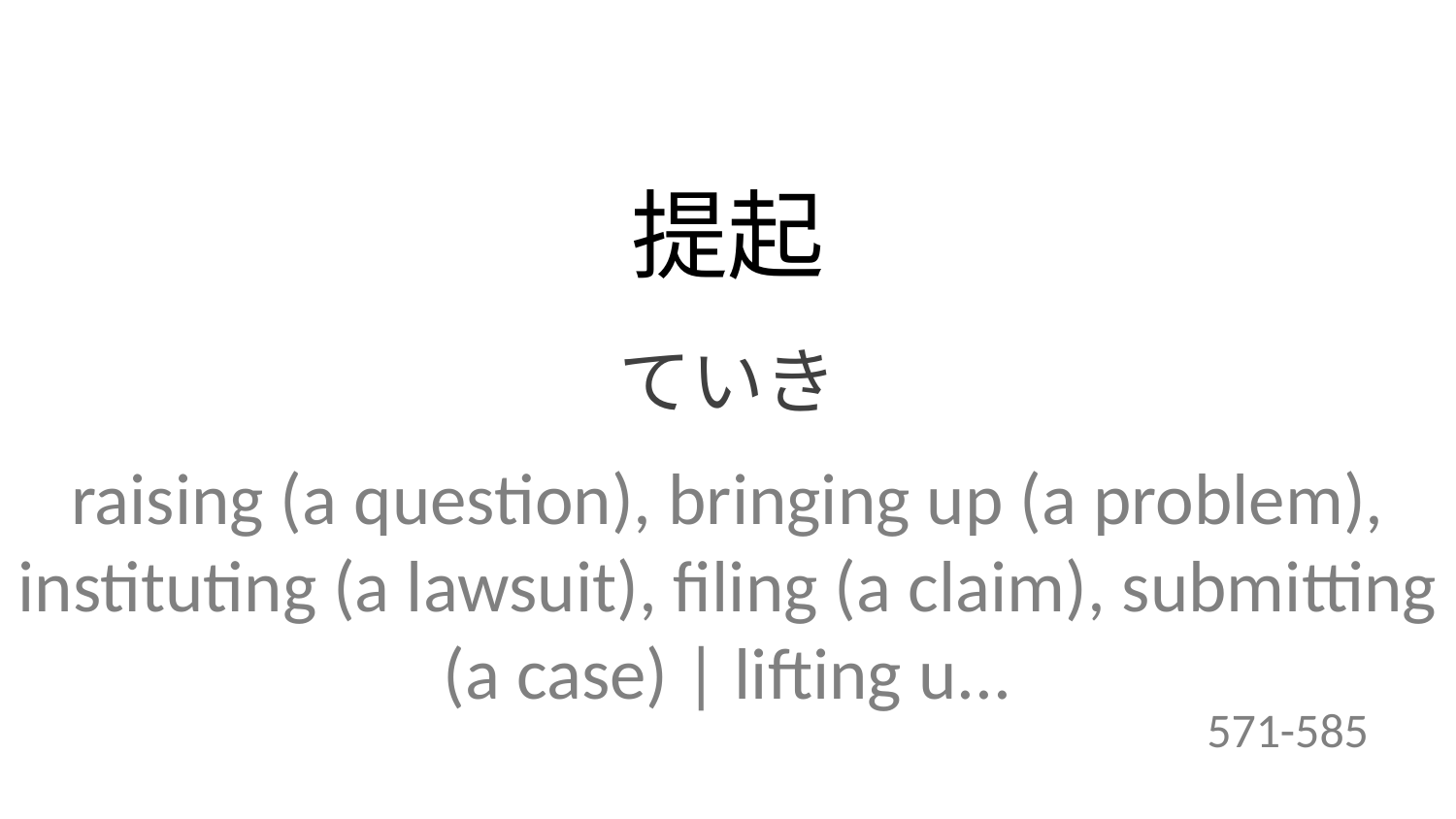

提起

ていき
raising (a question), bringing up (a problem), instituting (a lawsuit), filing (a claim), submitting (a case) | lifting u...
571-585